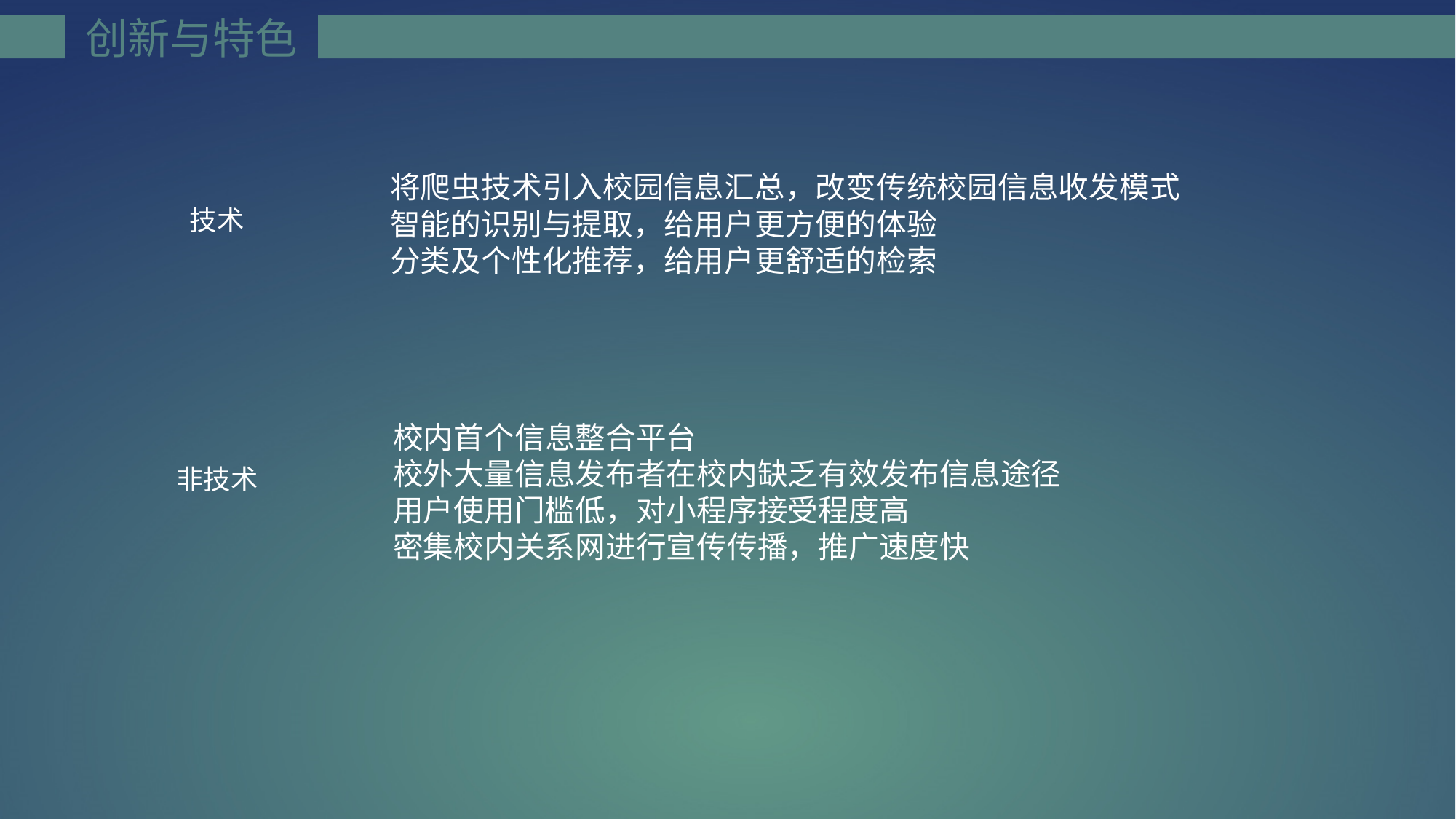

# 创新与特色
将爬虫技术引入校园信息汇总，改变传统校园信息收发模式
智能的识别与提取，给用户更方便的体验
分类及个性化推荐，给用户更舒适的检索
技术
校内首个信息整合平台
校外大量信息发布者在校内缺乏有效发布信息途径
用户使用门槛低，对小程序接受程度高
密集校内关系网进行宣传传播，推广速度快

非技术